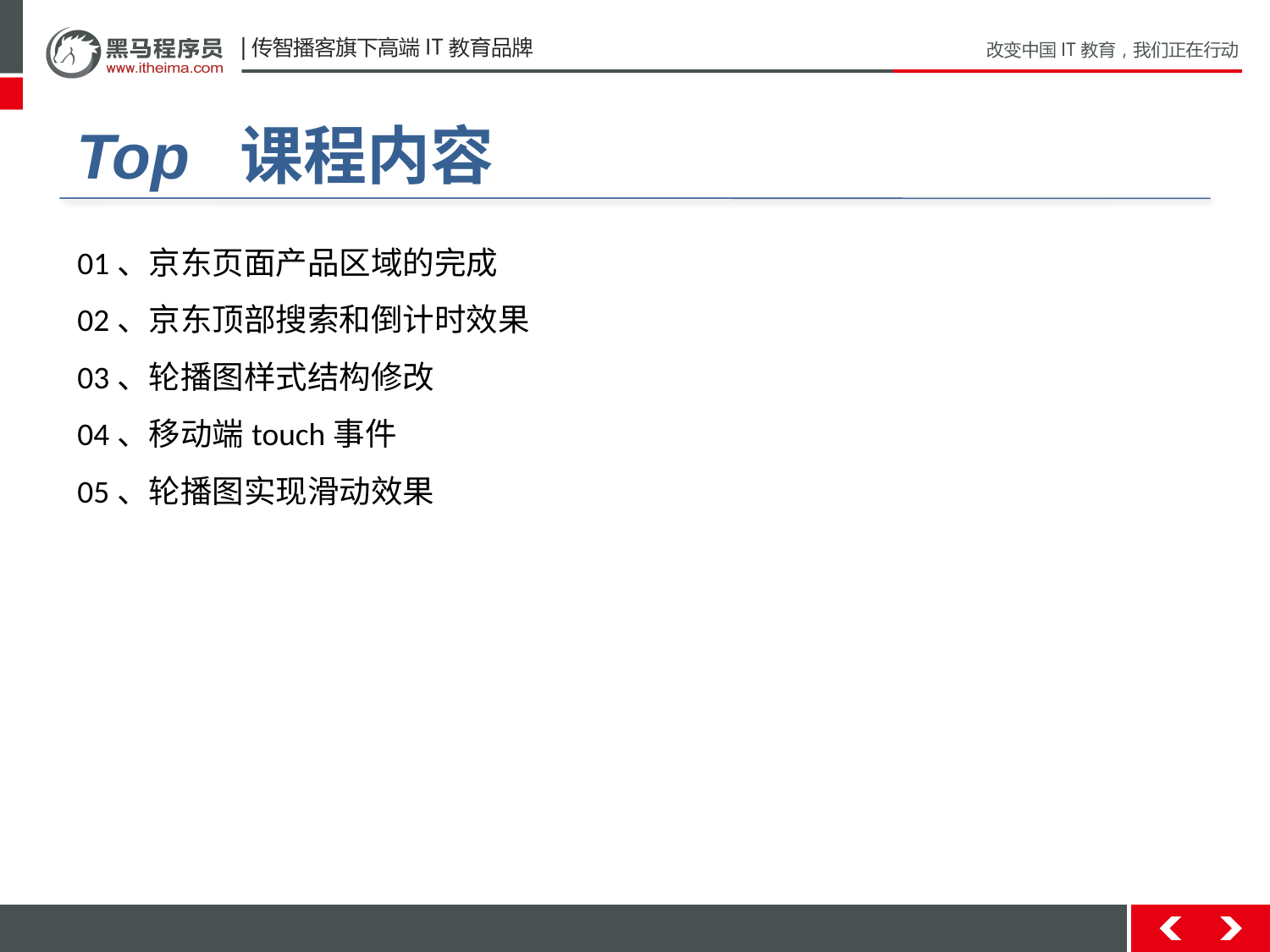

# Top  课程内容
01、京东页面产品区域的完成
02、京东顶部搜索和倒计时效果
03、轮播图样式结构修改
04、移动端touch事件
05、轮播图实现滑动效果